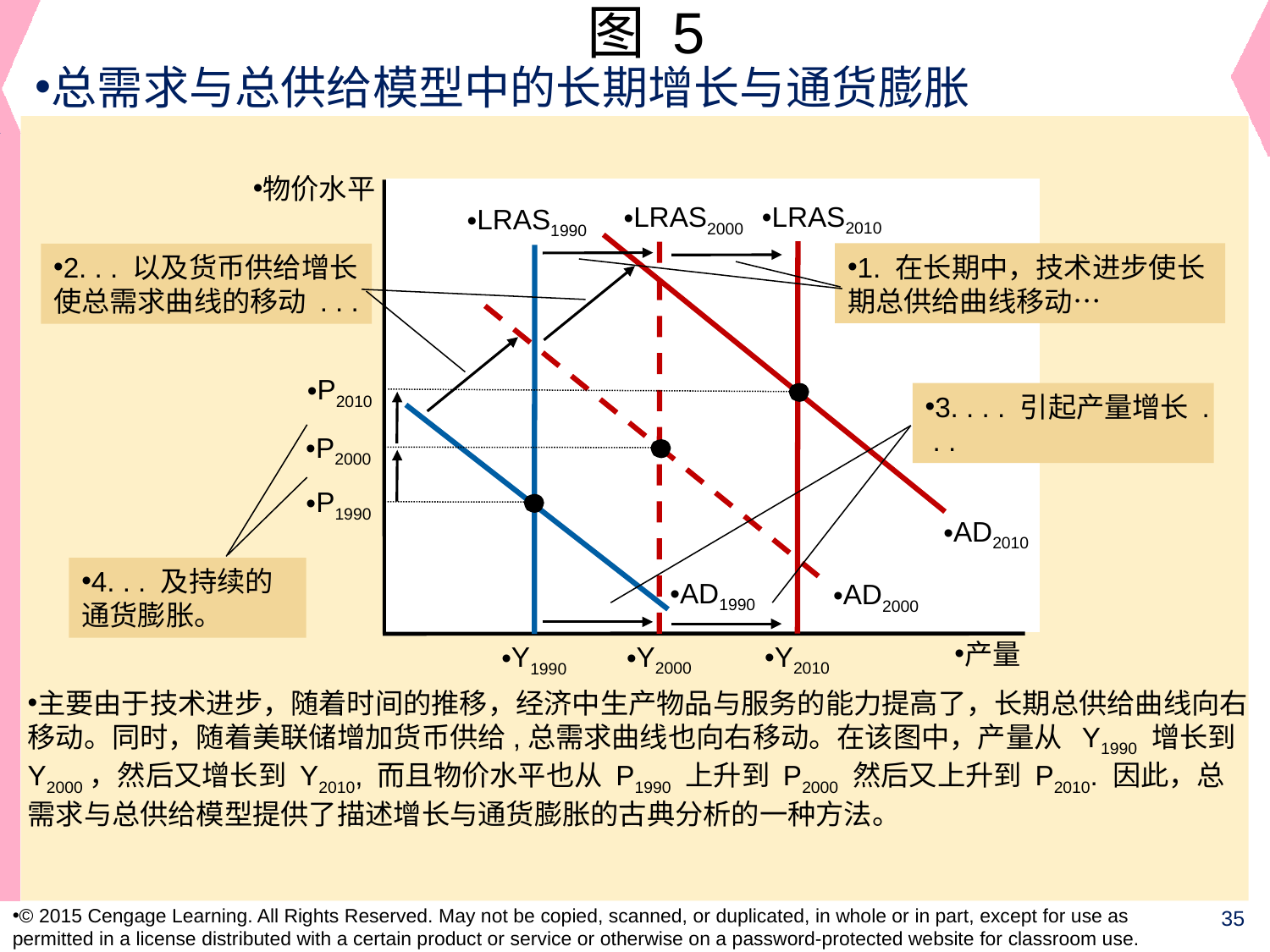

图 5
总需求与总供给模型中的长期增长与通货膨胀
物价水平

LRAS2010
Y2010
LRAS2000
Y2000
LRAS1990
Y1990
AD2010
1. 在长期中，技术进步使长期总供给曲线移动…
2. . . 以及货币供给增长使总需求曲线的移动 . . .
AD2000
P2010

3. . . . 引起产量增长 . . .
AD1990
P2000

4. . . 及持续的通货膨胀。
P1990

产量
主要由于技术进步，随着时间的推移，经济中生产物品与服务的能力提高了，长期总供给曲线向右移动。同时，随着美联储增加货币供给,总需求曲线也向右移动。在该图中，产量从  Y1990 增长到Y2000，然后又增长到 Y2010, 而且物价水平也从 P1990 上升到 P2000 然后又上升到 P2010. 因此，总需求与总供给模型提供了描述增长与通货膨胀的古典分析的一种方法。
35
© 2015 Cengage Learning. All Rights Reserved. May not be copied, scanned, or duplicated, in whole or in part, except for use as permitted in a license distributed with a certain product or service or otherwise on a password-protected website for classroom use.